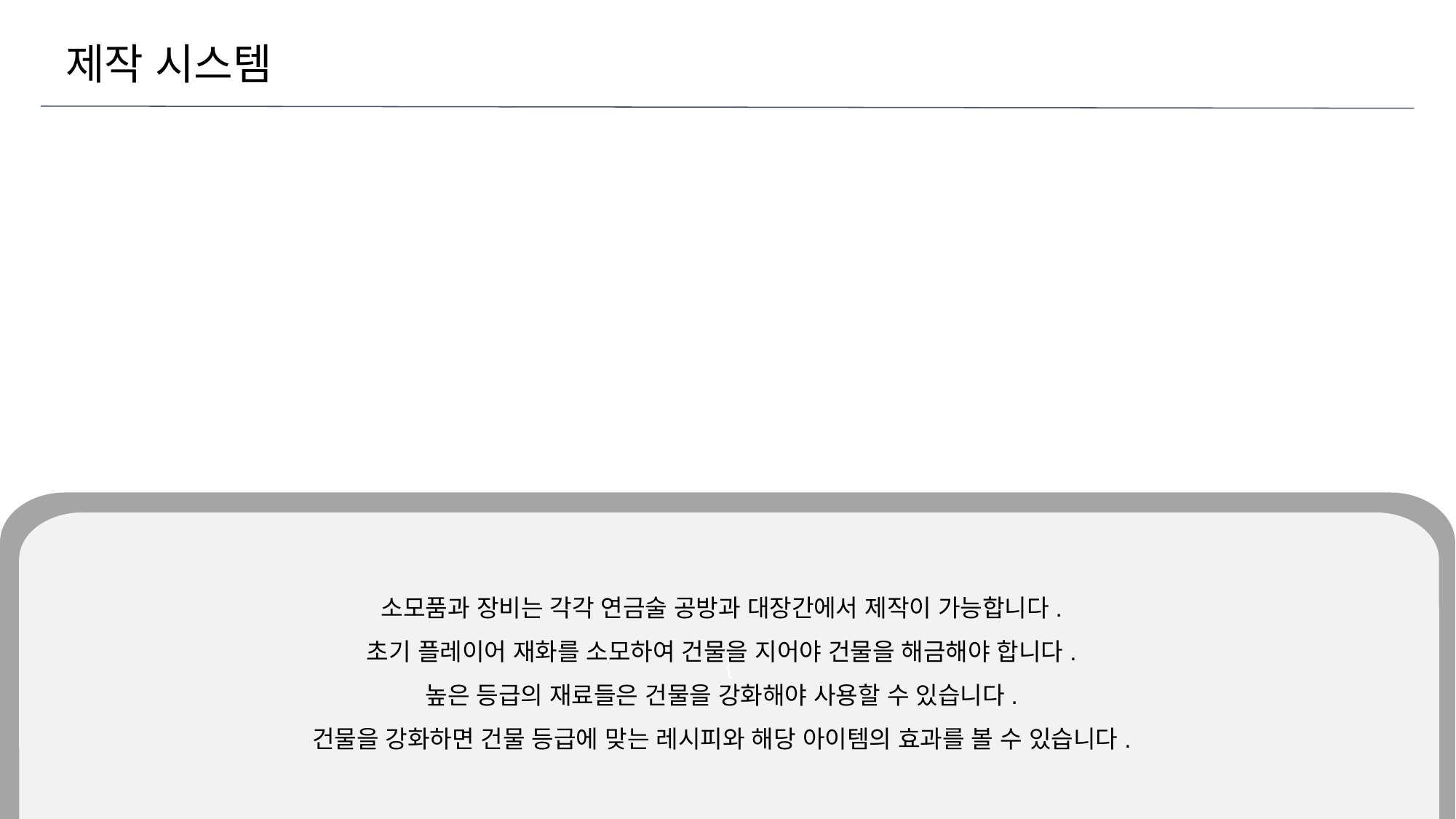

# 제작 시스템
소모품과 장비는 각각 연금술 공방과 대장간에서 제작이 가능합니다.
초기 플레이어 재화를 소모하여 건물을 지어야 건물을 해금해야 합니다.
높은 등급의 재료들은 건물을 강화해야 사용할 수 있습니다.
건물을 강화하면 건물 등급에 맞는 레시피와 해당 아이템의 효과를 볼 수 있습니다.